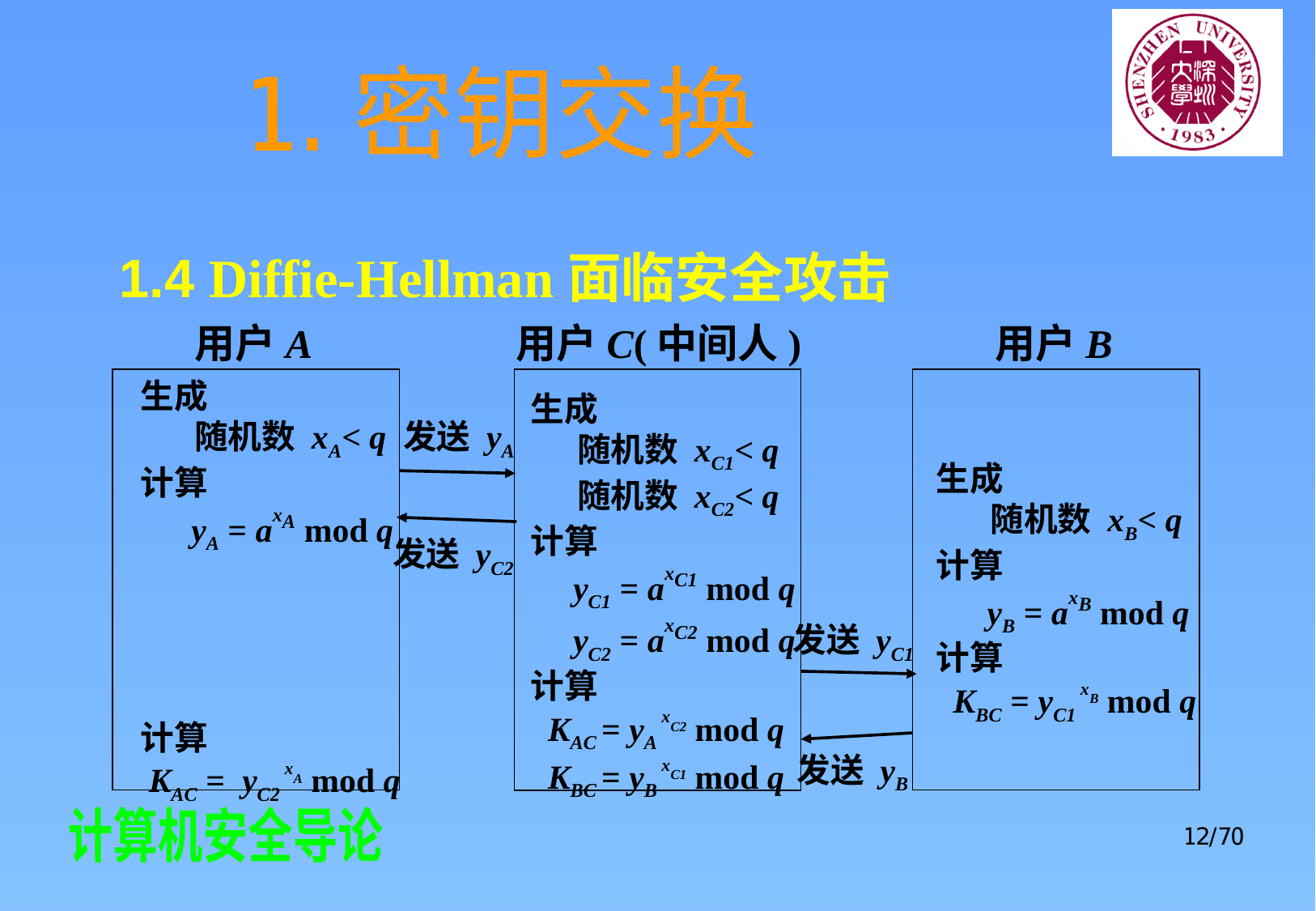

# 1.密钥交换
1.4 Diffie-Hellman面临安全攻击
用户A
用户B
用户C(中间人)

生成
      随机数 xA< q
计算
      yA = axA mod q

计算
 KAC =  yC2 xA mod q

生成
     随机数 xC1< q
     随机数 xC2< q
计算
     yC1 = axC1 mod q
     yC2 = axC2 mod q
计算
  KAC = yA xC2 mod q
  KBC = yB xC1 mod q
发送 yA
生成
      随机数 xB< q
计算
      yB = axB mod q
计算
  KBC = yC1 xB mod q
发送 yC2
发送 yC1
发送 yB
12/70